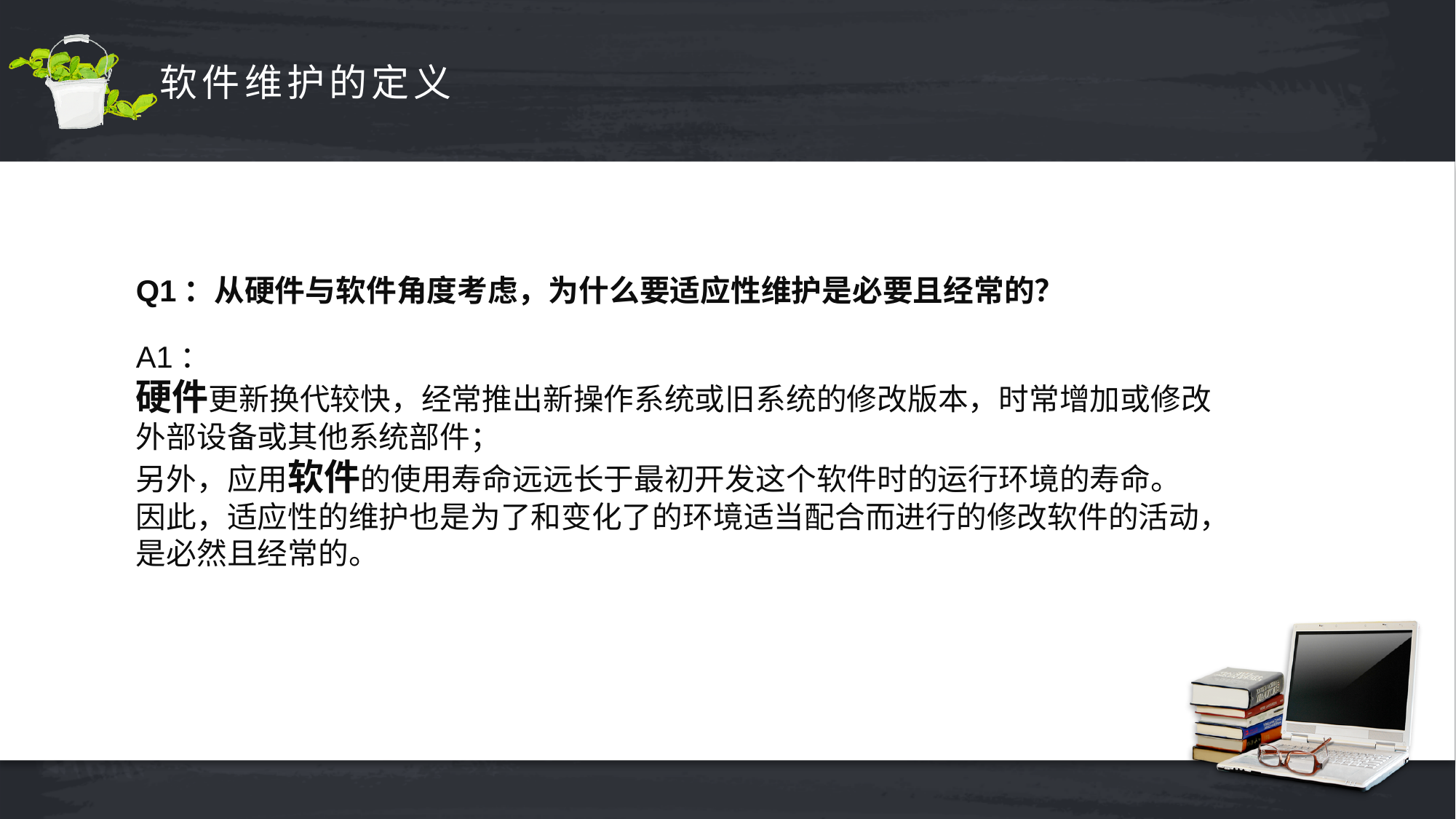

软件维护的定义
Q1：从硬件与软件角度考虑，为什么要适应性维护是必要且经常的？
A1：
硬件更新换代较快，经常推出新操作系统或旧系统的修改版本，时常增加或修改外部设备或其他系统部件；
另外，应用软件的使用寿命远远长于最初开发这个软件时的运行环境的寿命。
因此，适应性的维护也是为了和变化了的环境适当配合而进行的修改软件的活动，是必然且经常的。